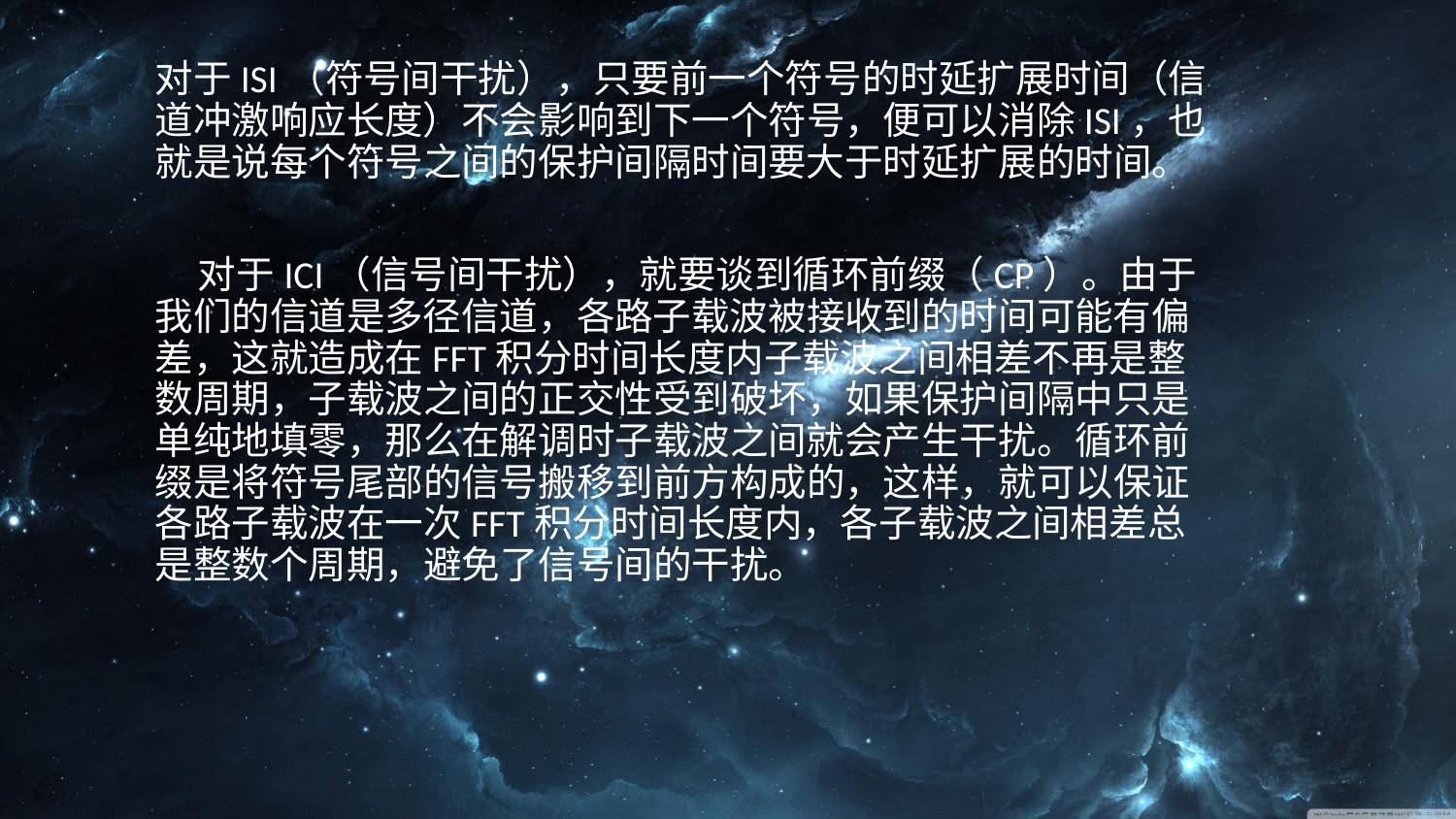

对于ISI（符号间干扰），只要前一个符号的时延扩展时间（信道冲激响应长度）不会影响到下一个符号，便可以消除ISI，也就是说每个符号之间的保护间隔时间要大于时延扩展的时间。

    对于ICI（信号间干扰），就要谈到循环前缀（CP）。由于我们的信道是多径信道，各路子载波被接收到的时间可能有偏差，这就造成在FFT积分时间长度内子载波之间相差不再是整数周期，子载波之间的正交性受到破坏，如果保护间隔中只是单纯地填零，那么在解调时子载波之间就会产生干扰。循环前缀是将符号尾部的信号搬移到前方构成的，这样，就可以保证各路子载波在一次FFT积分时间长度内，各子载波之间相差总是整数个周期，避免了信号间的干扰。